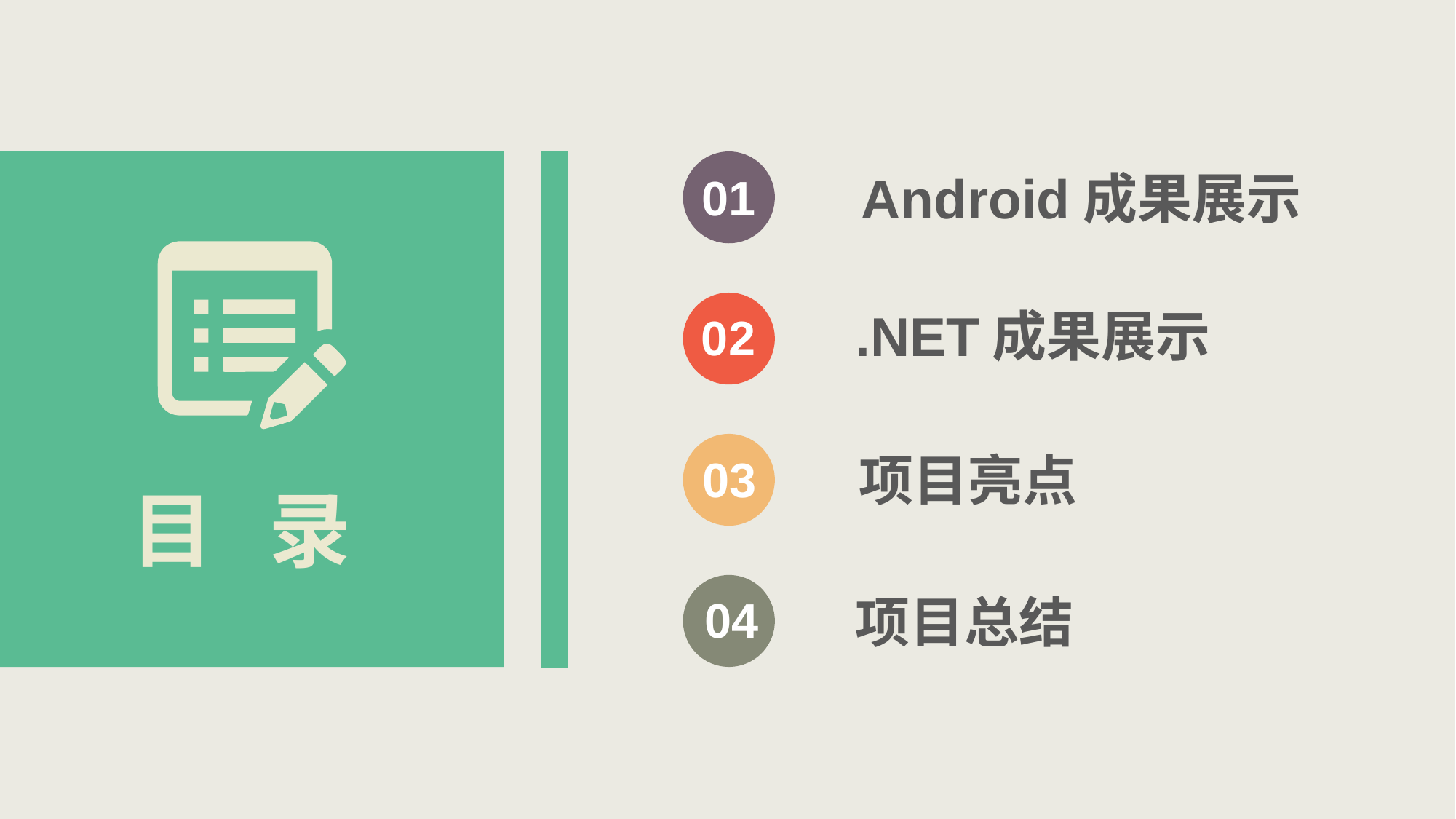

01
Android成果展示

02
.NET成果展示

03
项目亮点
目   录

04
项目总结